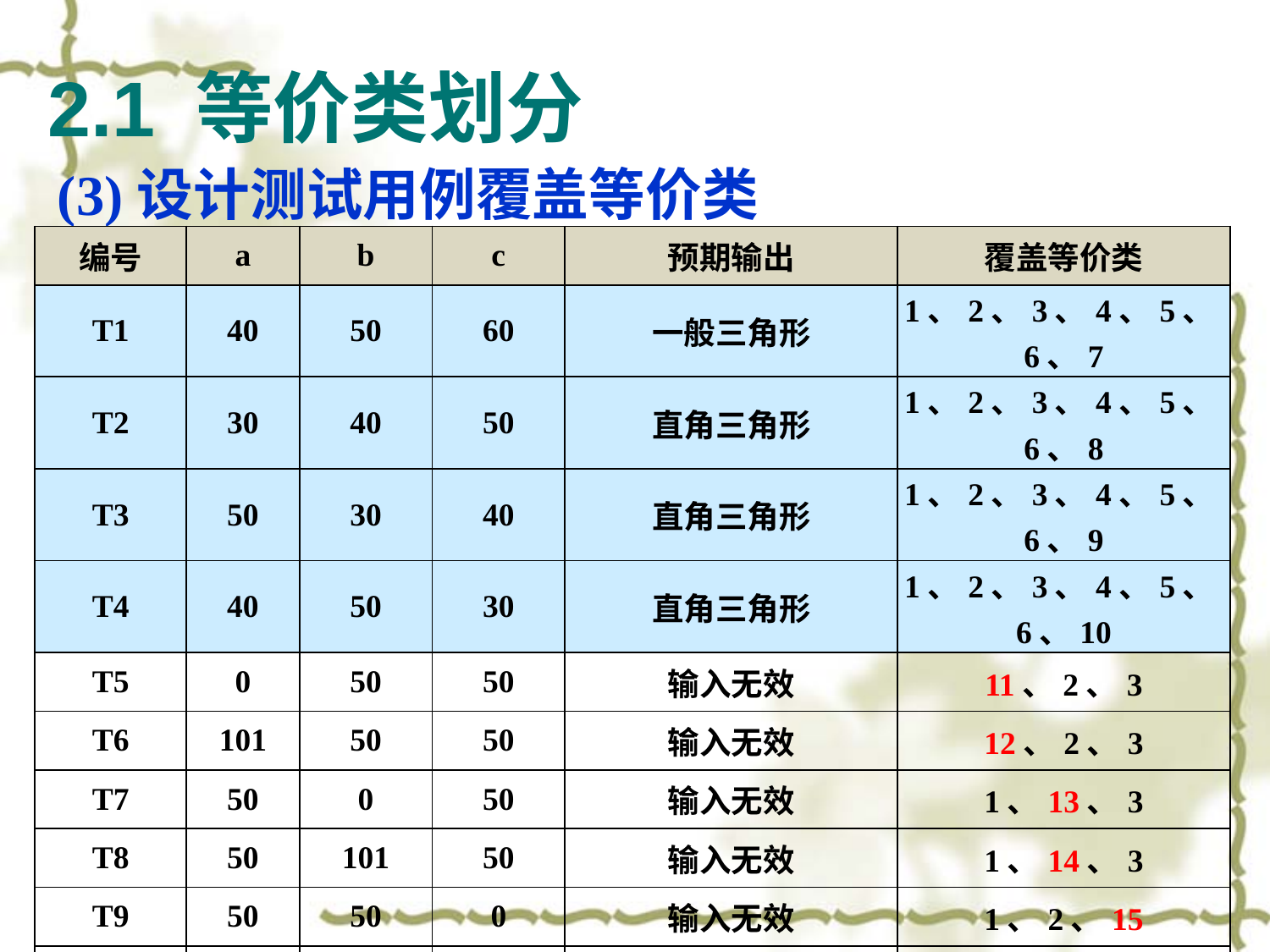

# 2.1 等价类划分
(3)设计测试用例覆盖等价类

| 编号 | a | b | c | 预期输出 | 覆盖等价类 |
| --- | --- | --- | --- | --- | --- |
| T1 | 40 | 50 | 60 | 一般三角形 | 1、2、3、4、5、6、7 |
| T2 | 30 | 40 | 50 | 直角三角形 | 1、2、3、4、5、6、8 |
| T3 | 50 | 30 | 40 | 直角三角形 | 1、2、3、4、5、6、9 |
| T4 | 40 | 50 | 30 | 直角三角形 | 1、2、3、4、5、6、10 |
| T5 | 0 | 50 | 50 | 输入无效 | 11、2、3 |
| T6 | 101 | 50 | 50 | 输入无效 | 12、2、3 |
| T7 | 50 | 0 | 50 | 输入无效 | 1、13、3 |
| T8 | 50 | 101 | 50 | 输入无效 | 1、14、3 |
| T9 | 50 | 50 | 0 | 输入无效 | 1、2、15 |
| T10 | 50 | 50 | 101 | 输入无效 | 1、2、16 |
| T11 | 20 | 30 | 60 | 非三角形 | 1、2、3、17 |
| T12 | 60 | 20 | 30 | 非三角形 | 1、2、3、18 |
| T13 | 30 | 60 | 20 | 非三角形 | 1、2、3、19 |